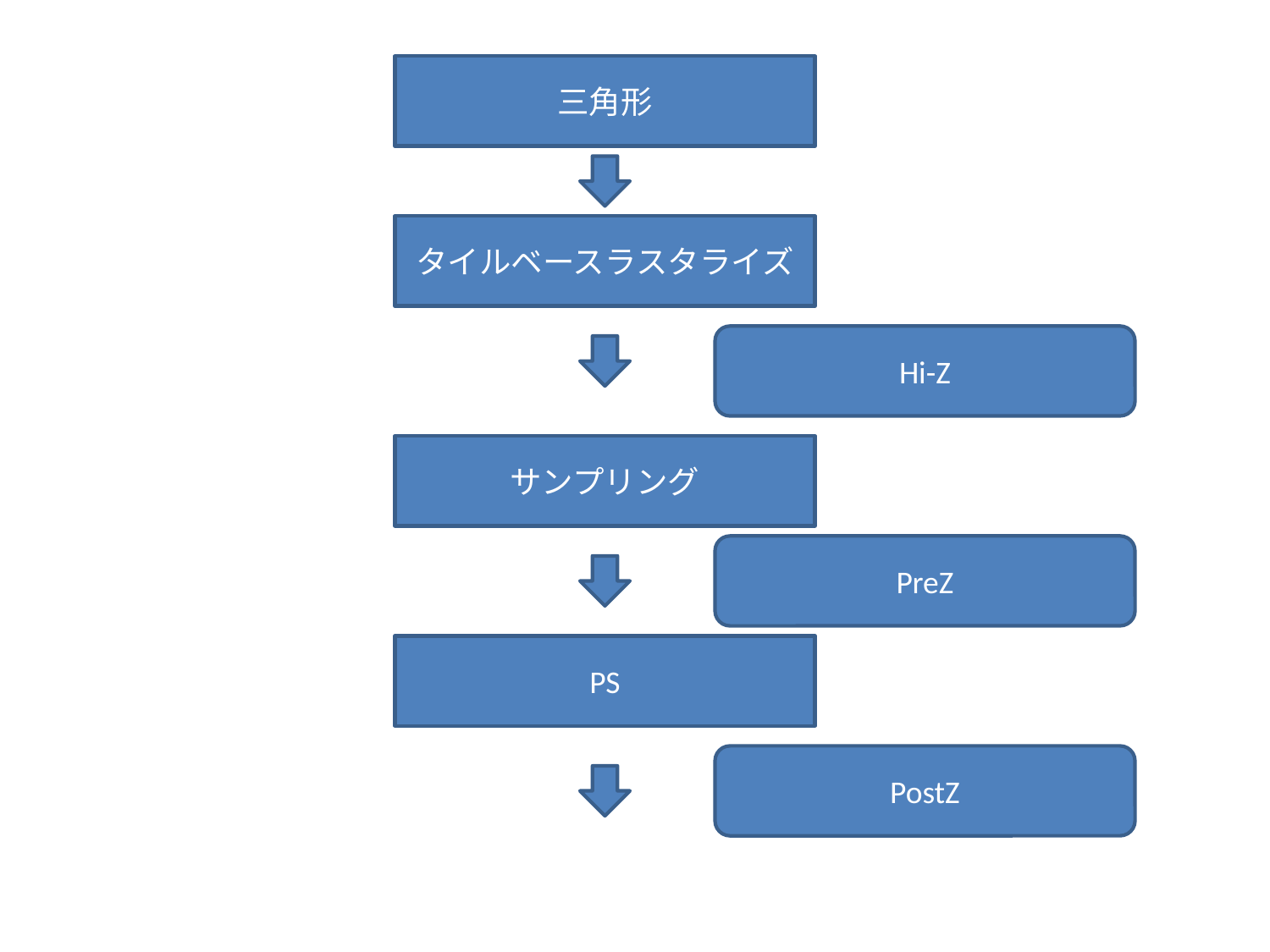

三角形

タイルベースラスタライズ
Hi-Z

サンプリング
PreZ

PS
PostZ